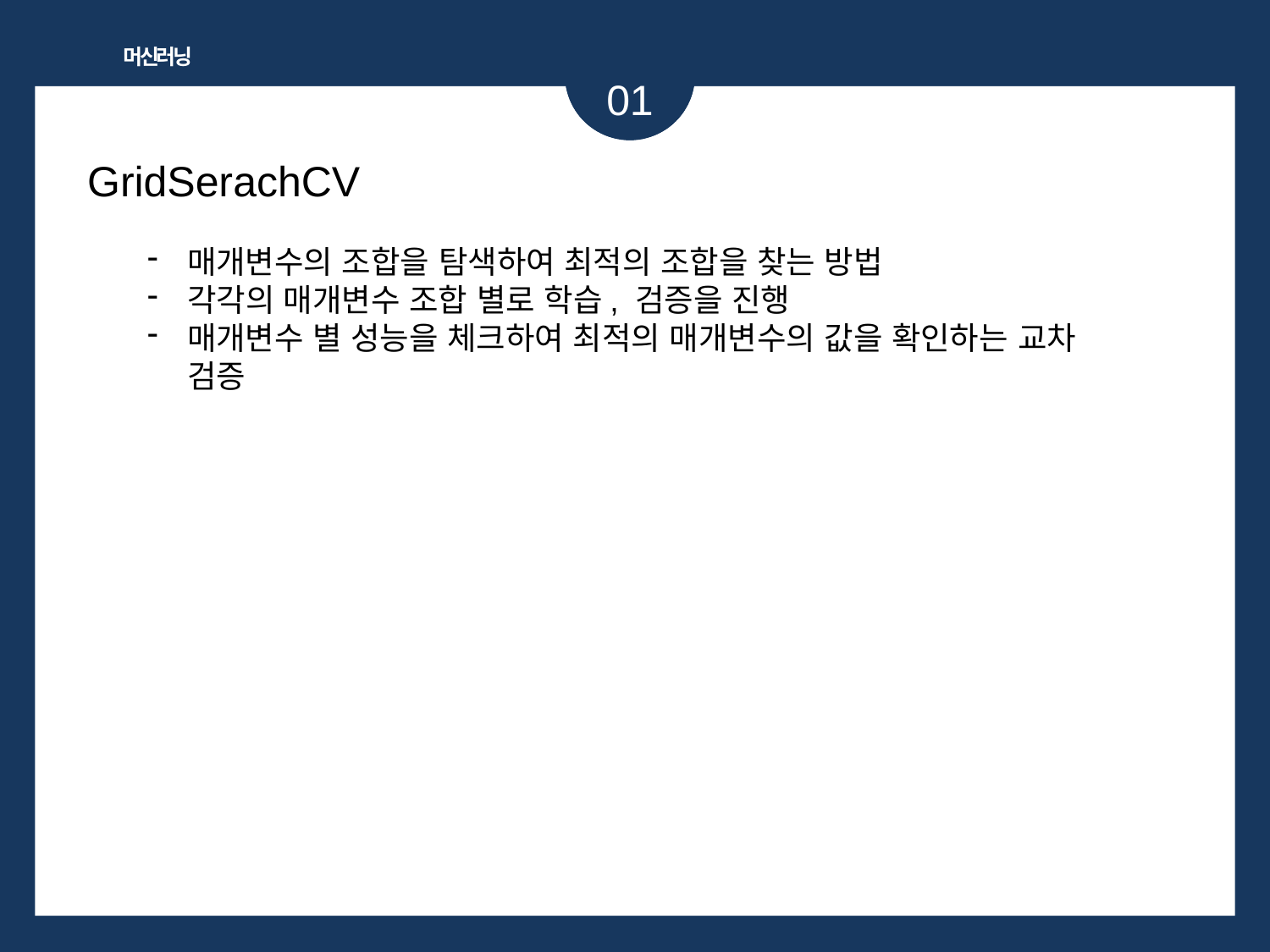

머신러닝
01
GridSerachCV
매개변수의 조합을 탐색하여 최적의 조합을 찾는 방법
각각의 매개변수 조합 별로 학습, 검증을 진행
매개변수 별 성능을 체크하여 최적의 매개변수의 값을 확인하는 교차 검증